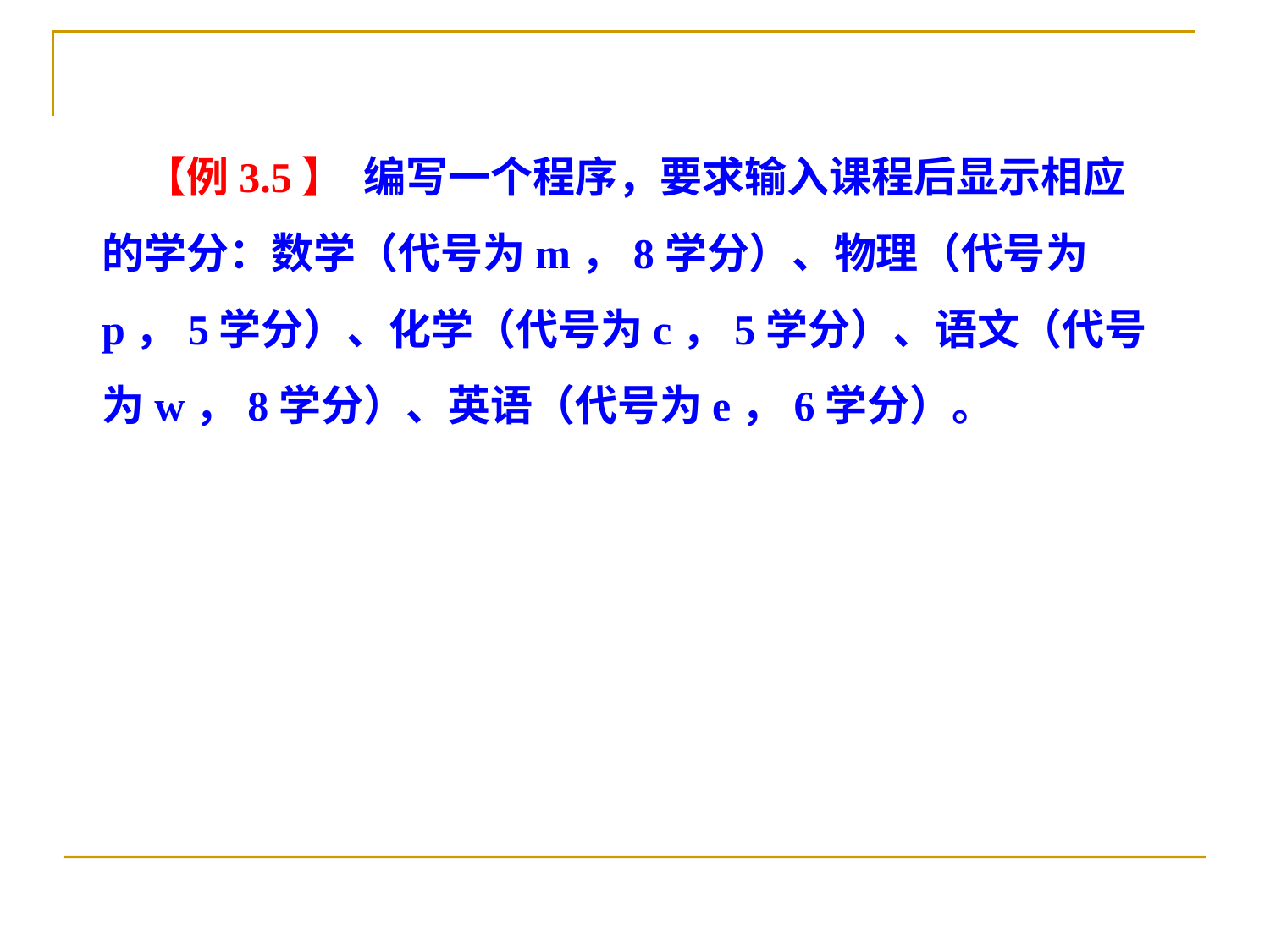

【例3.5】  编写一个程序，要求输入课程后显示相应的学分：数学（代号为m，8学分）、物理（代号为p，5学分）、化学（代号为c，5学分）、语文（代号为w，8学分）、英语（代号为e，6学分）。